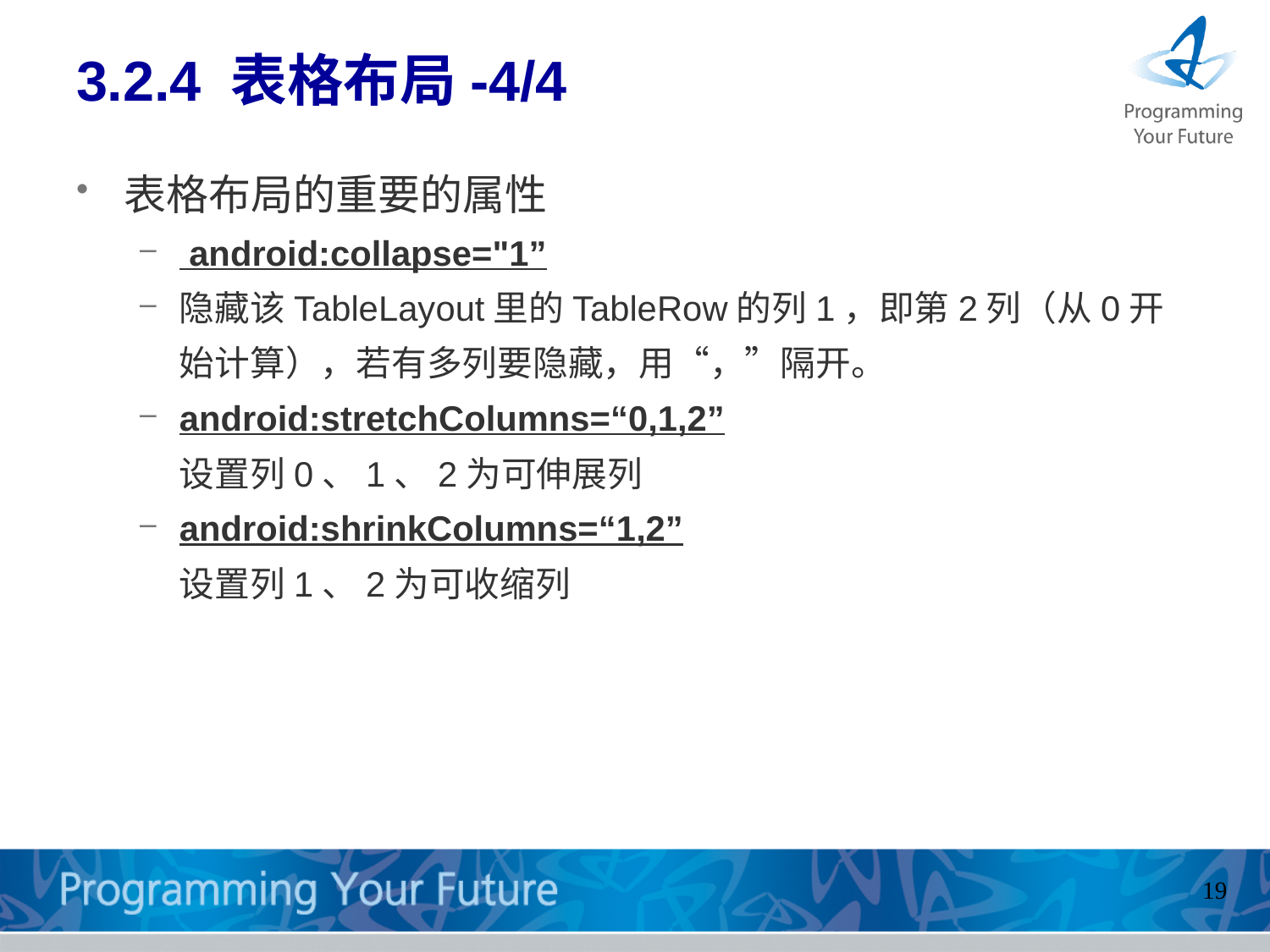

# 3.2.4 表格布局-4/4
表格布局的重要的属性
 android:collapse="1”
隐藏该TableLayout里的TableRow的列1，即第2列（从0开始计算），若有多列要隐藏，用“，”隔开。
android:stretchColumns=“0,1,2”
设置列0、1、2为可伸展列
android:shrinkColumns=“1,2”
设置列1、2为可收缩列